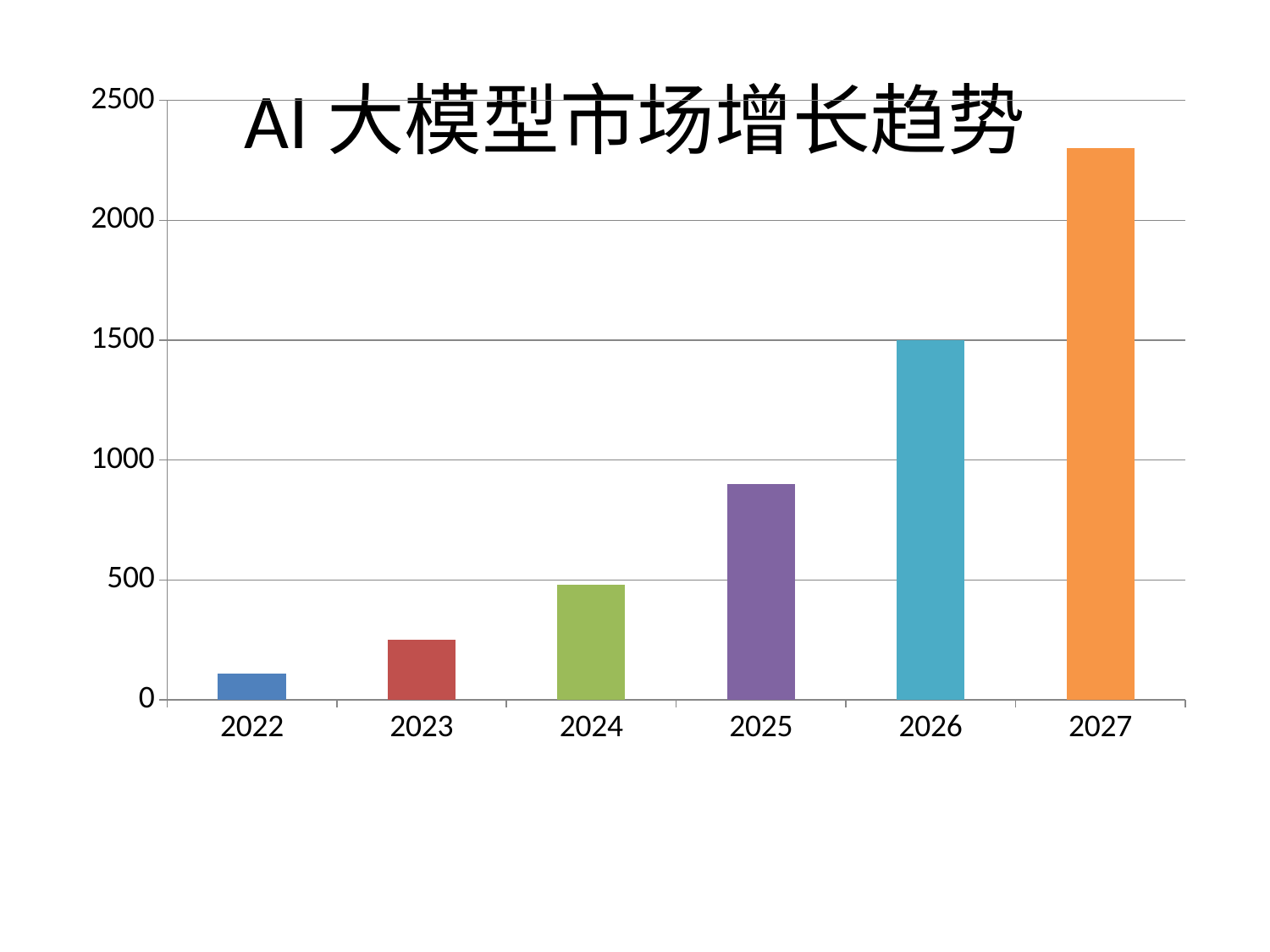

# AI大模型市场增长趋势

### Chart

| Category | 市场规模 |
|---|---|
| 2022 | 110.0 |
| 2023 | 250.0 |
| 2024 | 480.0 |
| 2025 | 900.0 |
| 2026 | 1500.0 |
| 2027 | 2300.0 |